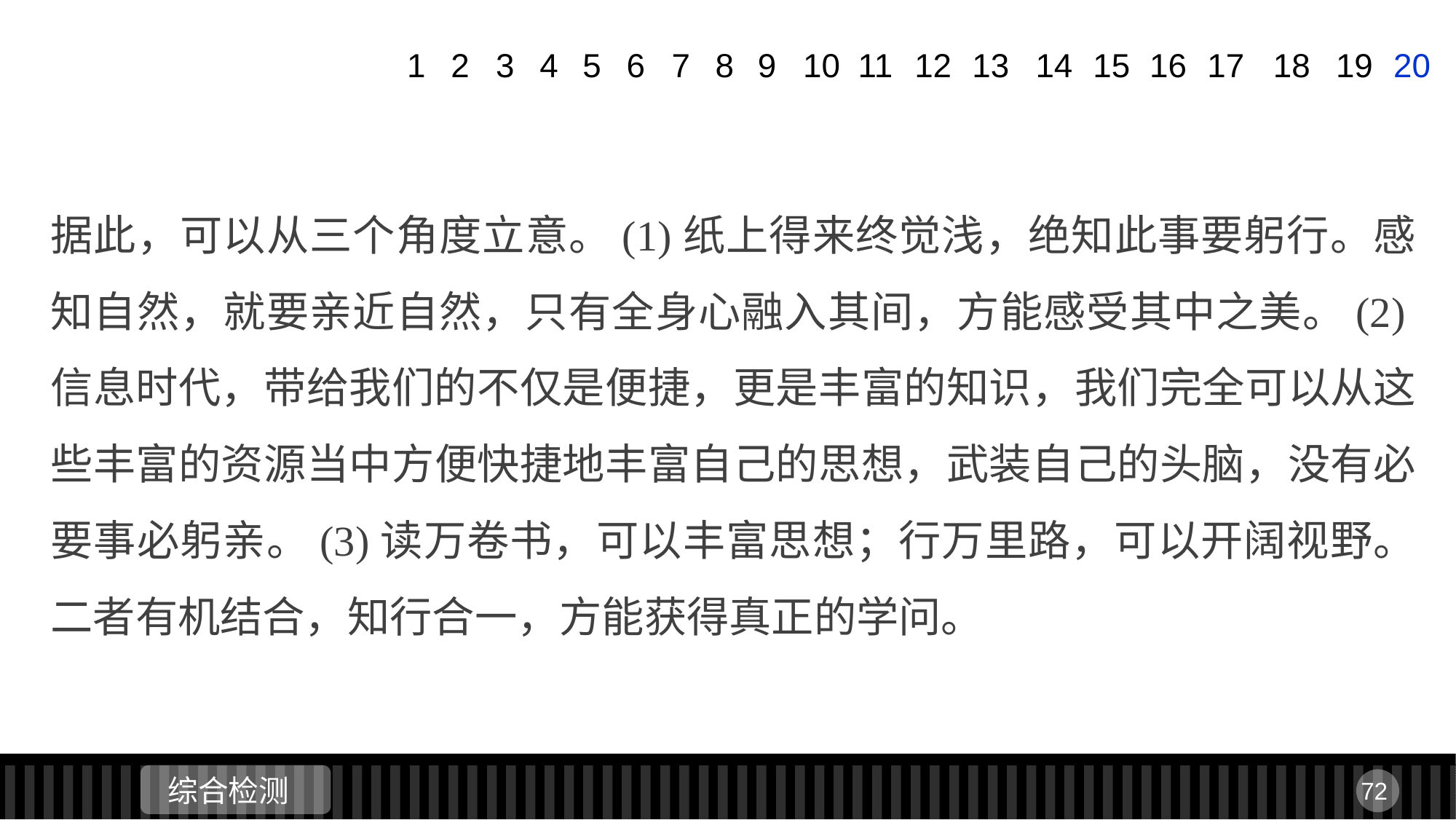

1
2
3
4
5
6
7
8
9
11
12
13
14
15
16
17
18
19
20
10
据此，可以从三个角度立意。(1)纸上得来终觉浅，绝知此事要躬行。感知自然，就要亲近自然，只有全身心融入其间，方能感受其中之美。(2)信息时代，带给我们的不仅是便捷，更是丰富的知识，我们完全可以从这些丰富的资源当中方便快捷地丰富自己的思想，武装自己的头脑，没有必要事必躬亲。(3)读万卷书，可以丰富思想；行万里路，可以开阔视野。二者有机结合，知行合一，方能获得真正的学问。